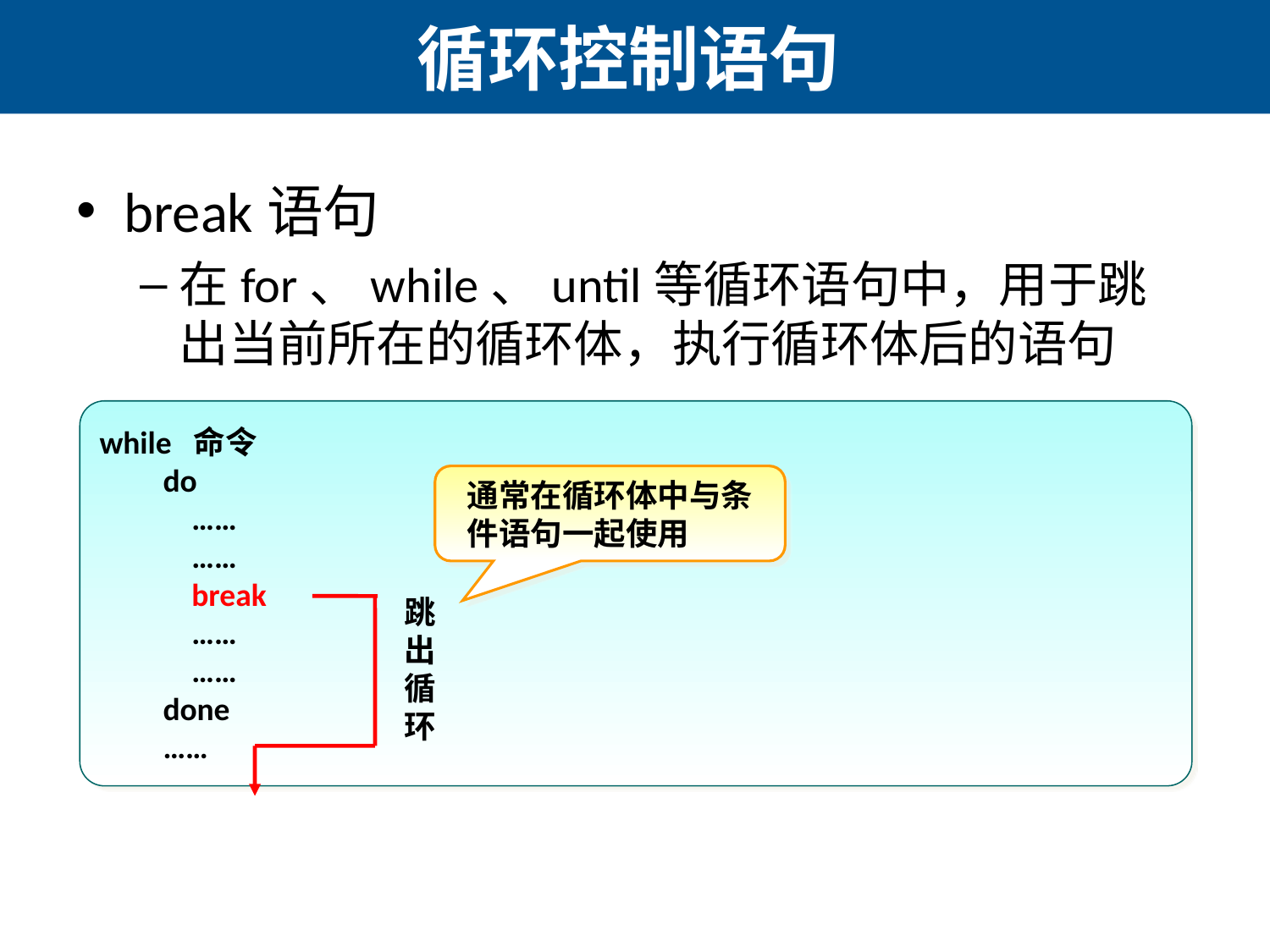

# 循环控制语句
break语句
在for、while、until等循环语句中，用于跳出当前所在的循环体，执行循环体后的语句
while  命令
do
    ……
    ……
    break
    ……
    ……
done
……
通常在循环体中与条件语句一起使用
跳出循环